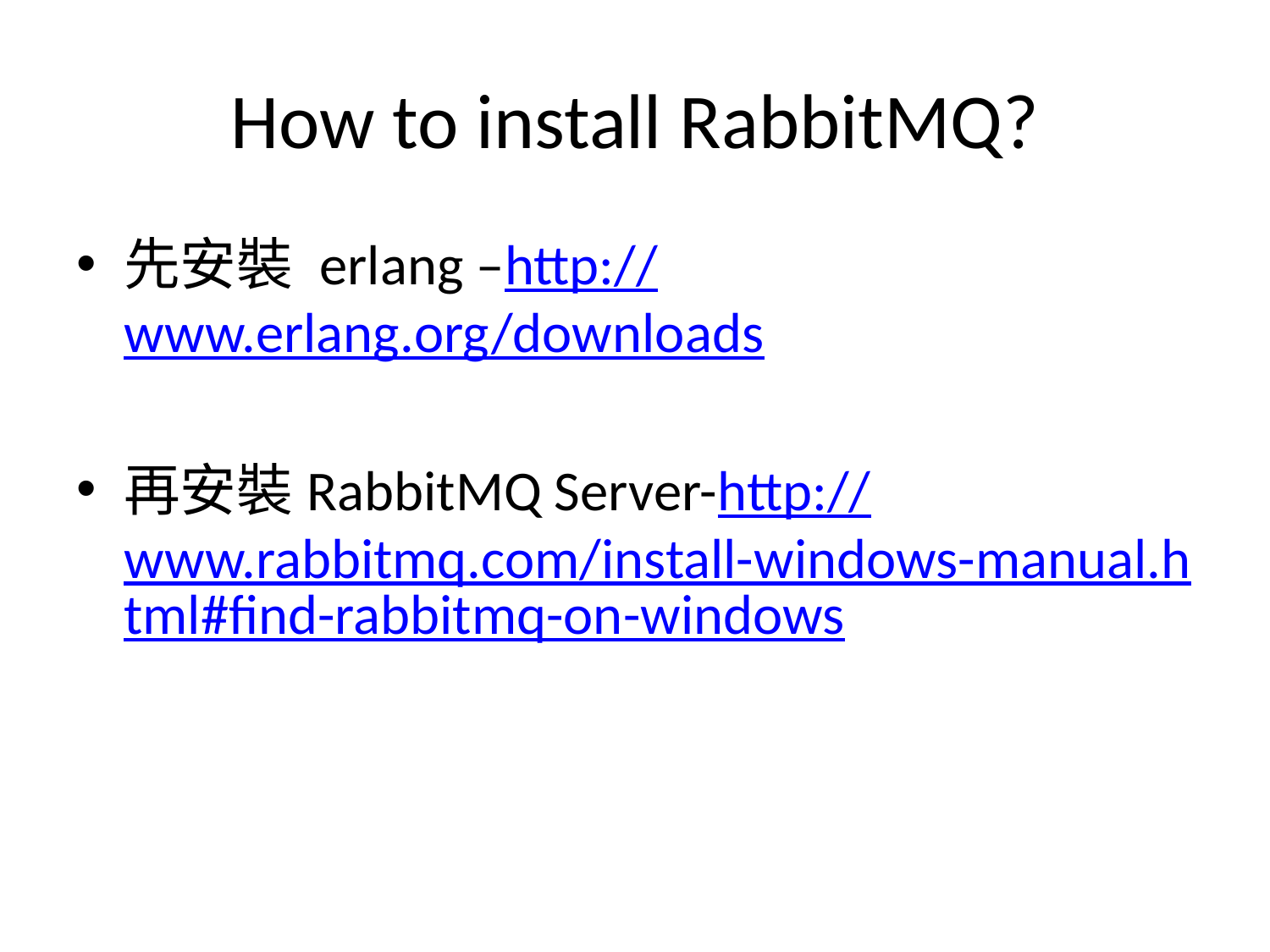

# How to install RabbitMQ?
先安裝 erlang –http://www.erlang.org/downloads

再安裝RabbitMQ Server-http://www.rabbitmq.com/install-windows-manual.html#find-rabbitmq-on-windows